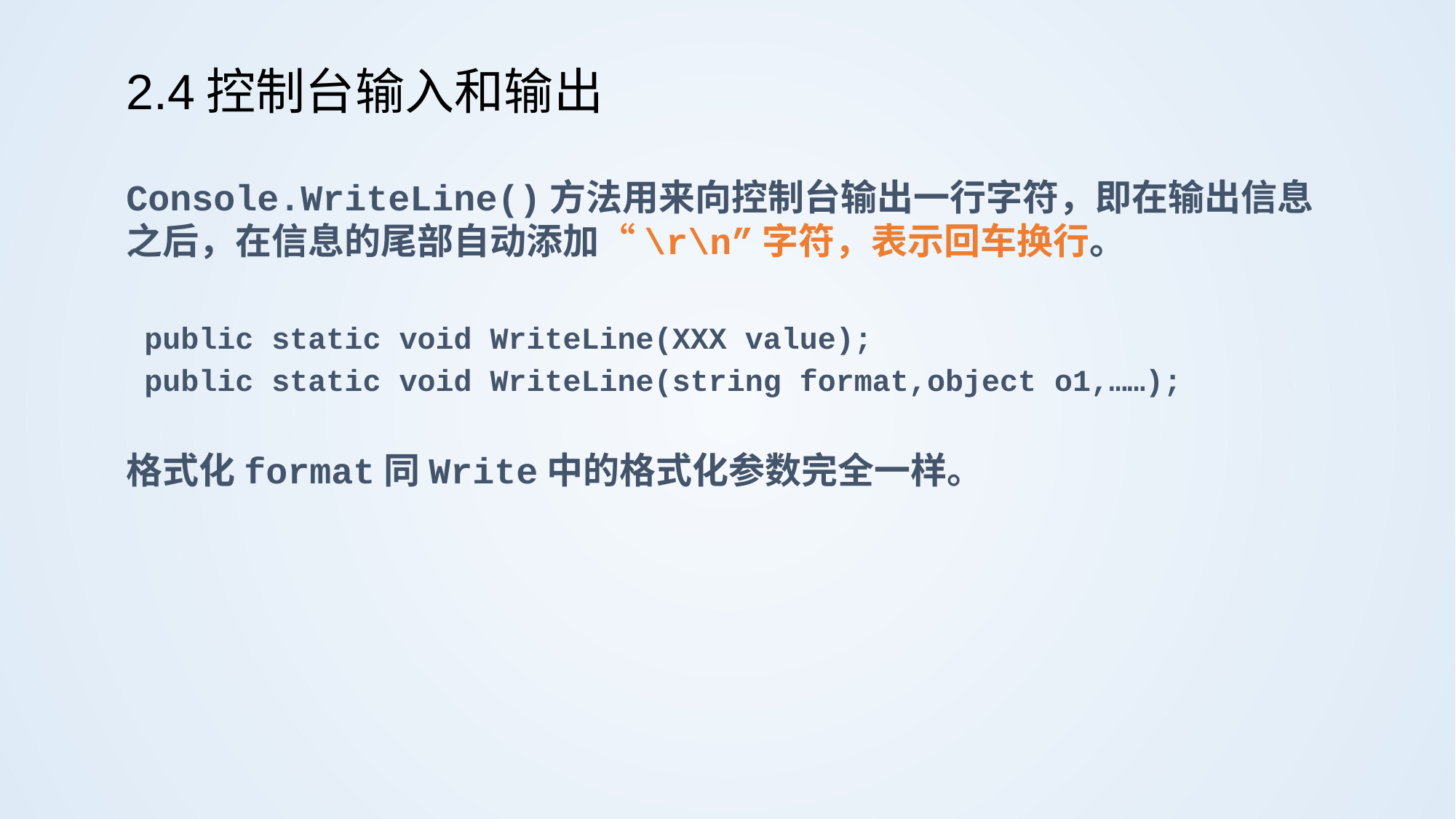

# 2.4控制台输入和输出
Console.WriteLine()方法用来向控制台输出一行字符，即在输出信息之后，在信息的尾部自动添加“\r\n”字符，表示回车换行。

 public static void WriteLine(XXX value);
 public static void WriteLine(string format,object o1,……);

格式化format同Write中的格式化参数完全一样。